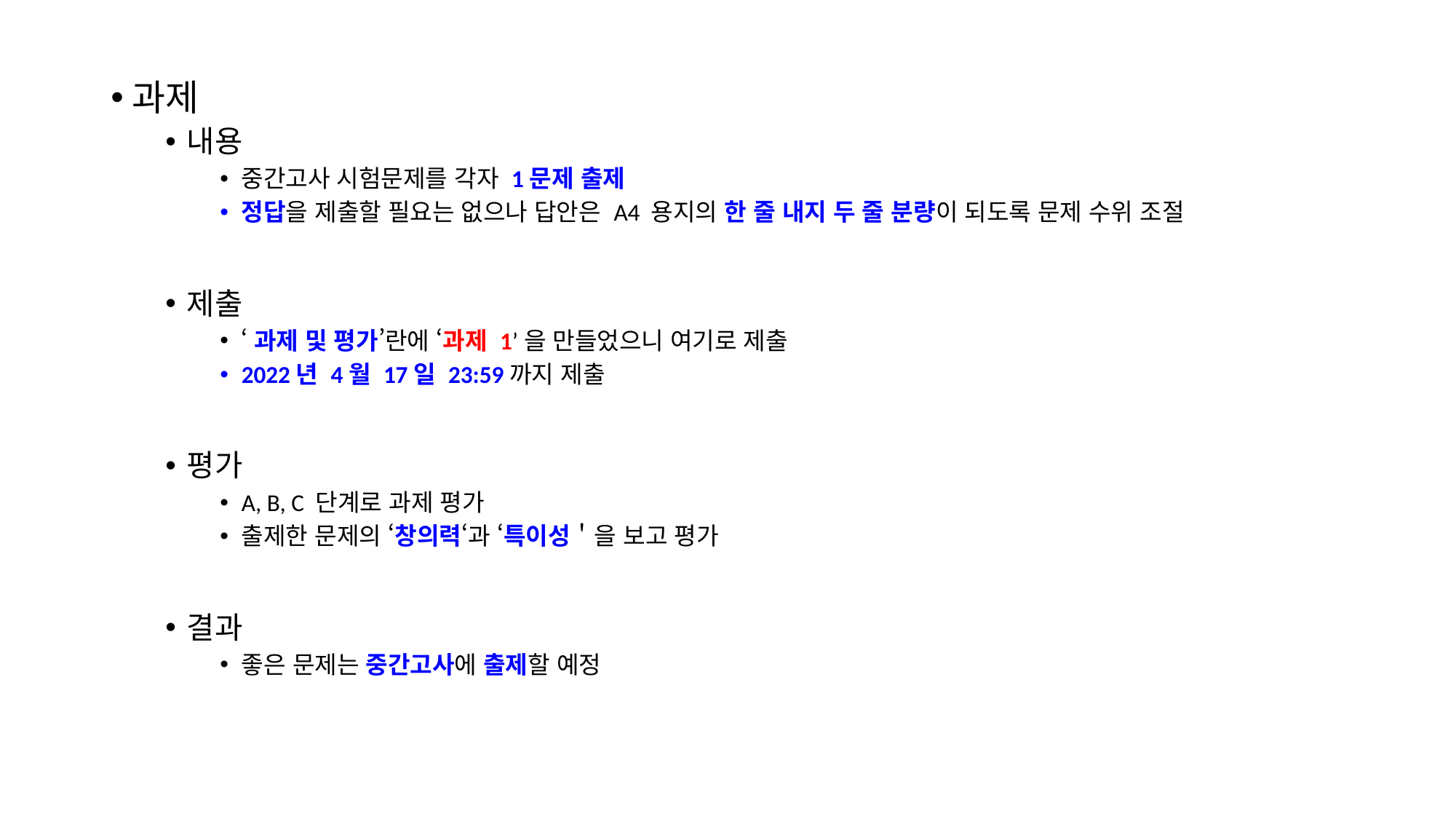

과제
내용
중간고사 시험문제를 각자 1문제 출제
정답을 제출할 필요는 없으나 답안은 A4 용지의 한 줄 내지 두 줄 분량이 되도록 문제 수위 조절

제출
‘과제 및 평가’란에 ‘과제 1’을 만들었으니 여기로 제출
2022년 4월 17일 23:59까지 제출

평가
A, B, C 단계로 과제 평가
출제한 문제의 ‘창의력‘과 ‘특이성＇을 보고 평가

결과
좋은 문제는 중간고사에 출제할 예정